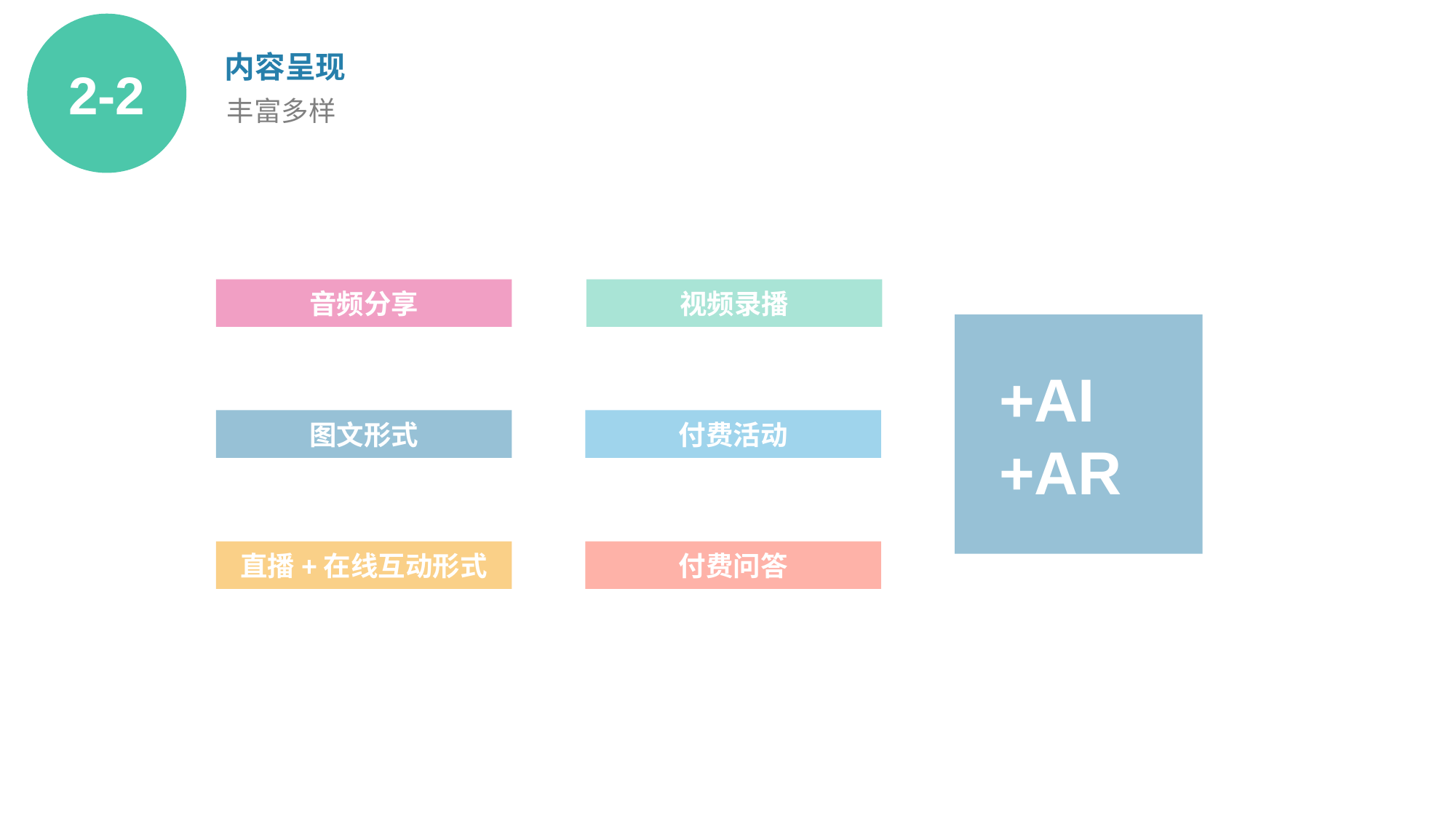

2-2
内容呈现
丰富多样
音频分享
视频录播
  +AI
  +AR
图文形式
付费活动
付费问答
直播+在线互动形式